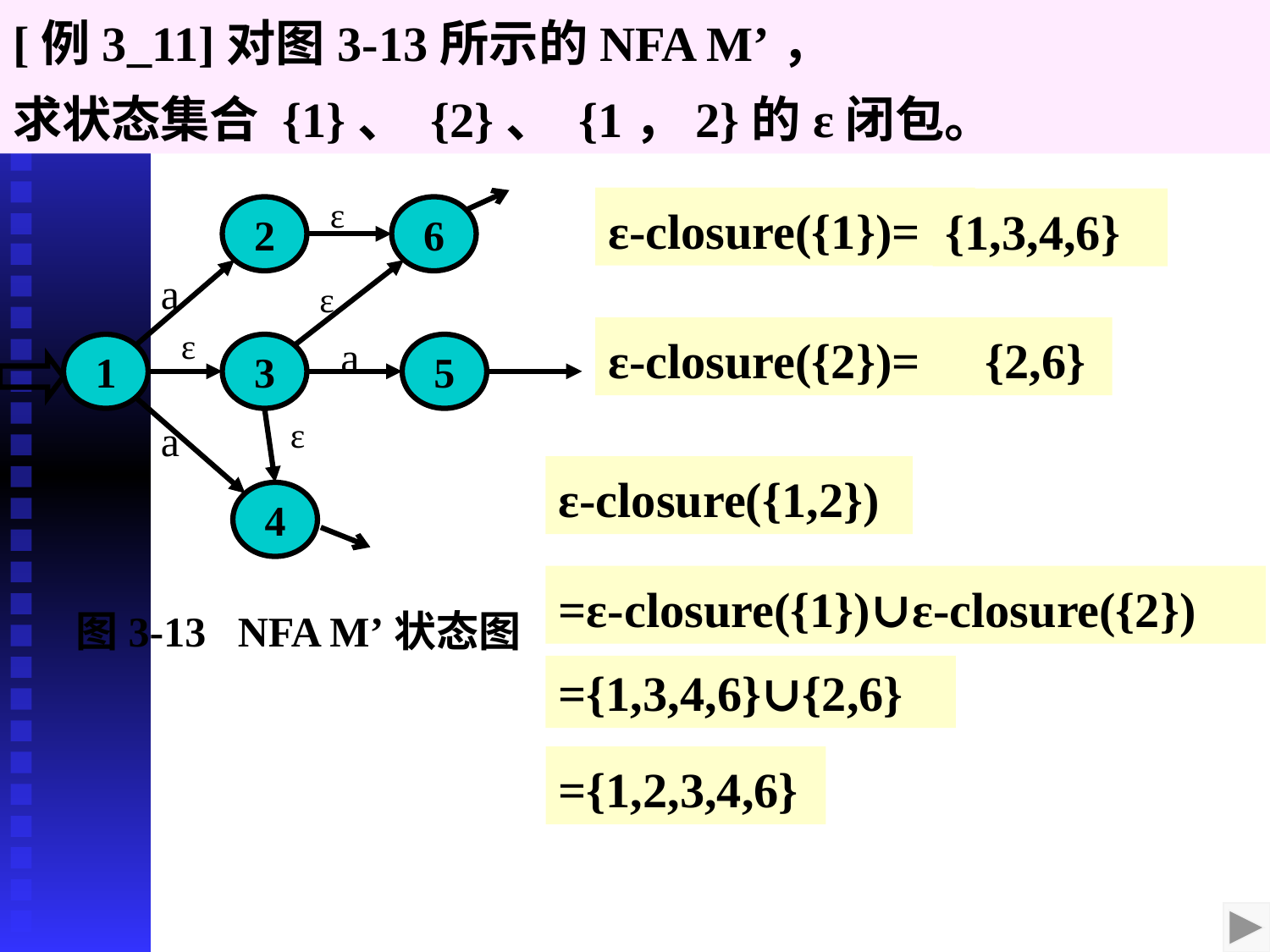

[例3_11]对图3-13所示的NFA M’，
求状态集合 {1}、 {2}、 {1，2}的ε闭包。
ε
2
6
a
ε
ε
a
1
3
5

ε
a

4
图3-13   NFA M’状态图
ε-closure({1})=
{1,3,4,6}
ε-closure({2})=
{2,6}
ε-closure({1,2})
=ε-closure({1})∪ε-closure({2})
={1,3,4,6}∪{2,6}
={1,2,3,4,6}
2020/10/7